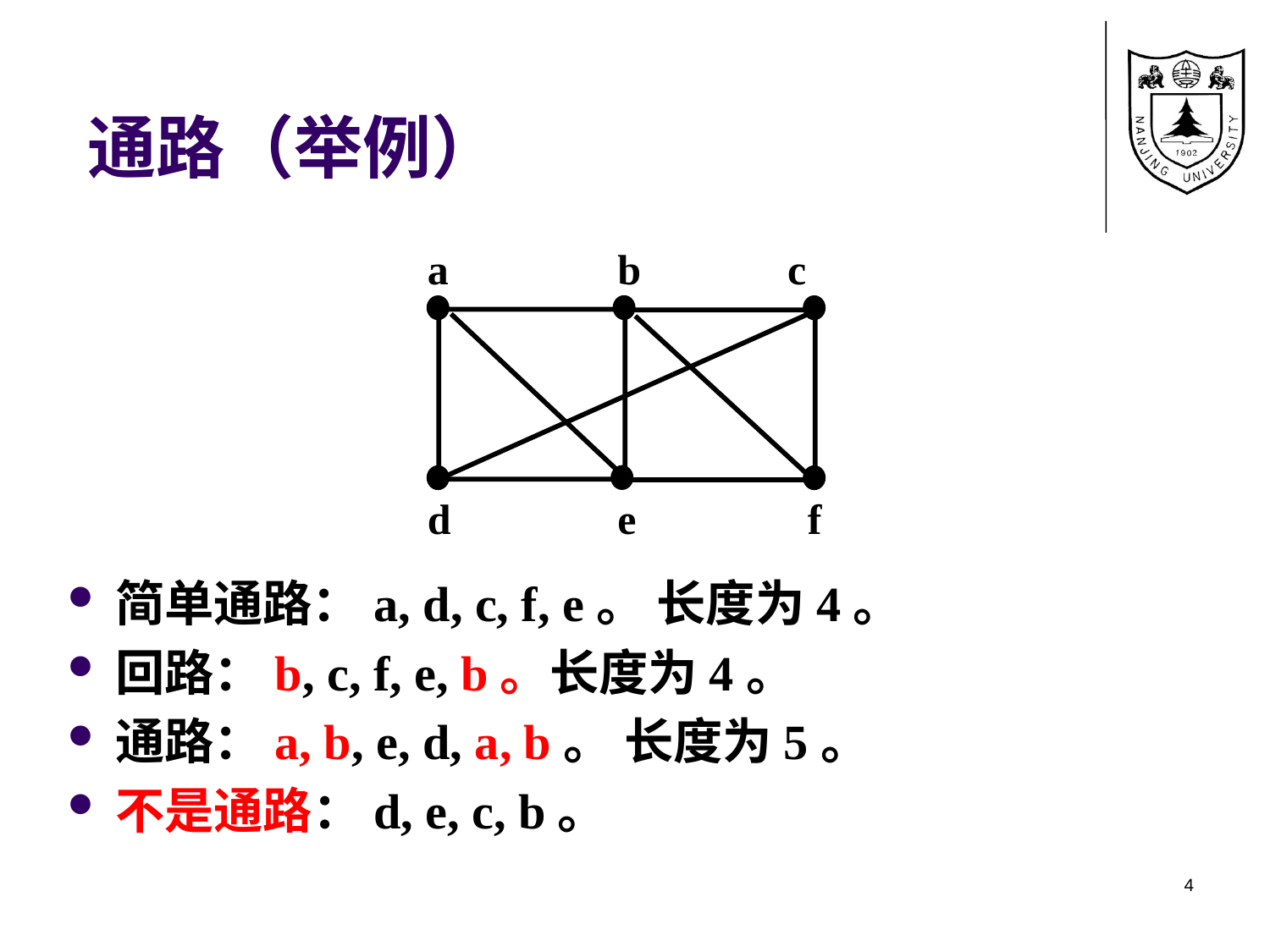

# 通路（举例）
a
b
c

d
e
f
简单通路：a, d, c, f, e。 长度为4。
回路：b, c, f, e, b。长度为4。
通路：a, b, e, d, a, b。 长度为5。
不是通路：d, e, c, b。
4